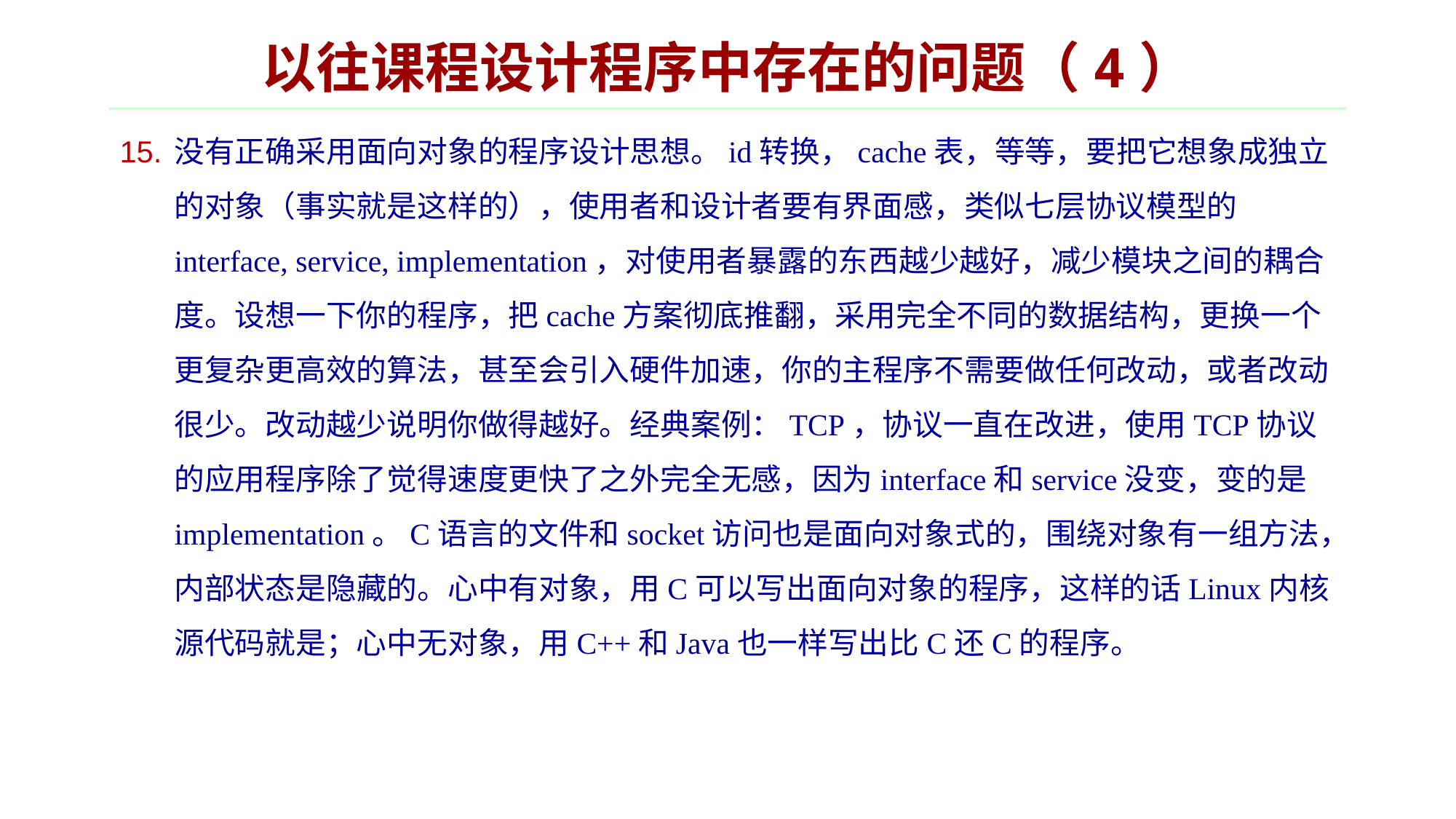

# 以往课程设计程序中存在的问题（4）
没有正确采用面向对象的程序设计思想。id转换，cache表，等等，要把它想象成独立的对象（事实就是这样的），使用者和设计者要有界面感，类似七层协议模型的interface, service, implementation，对使用者暴露的东西越少越好，减少模块之间的耦合度。设想一下你的程序，把cache方案彻底推翻，采用完全不同的数据结构，更换一个更复杂更高效的算法，甚至会引入硬件加速，你的主程序不需要做任何改动，或者改动很少。改动越少说明你做得越好。经典案例：TCP，协议一直在改进，使用TCP协议的应用程序除了觉得速度更快了之外完全无感，因为interface和service没变，变的是implementation。C语言的文件和socket访问也是面向对象式的，围绕对象有一组方法，内部状态是隐藏的。心中有对象，用C可以写出面向对象的程序，这样的话Linux内核源代码就是；心中无对象，用C++和Java也一样写出比C还C的程序。